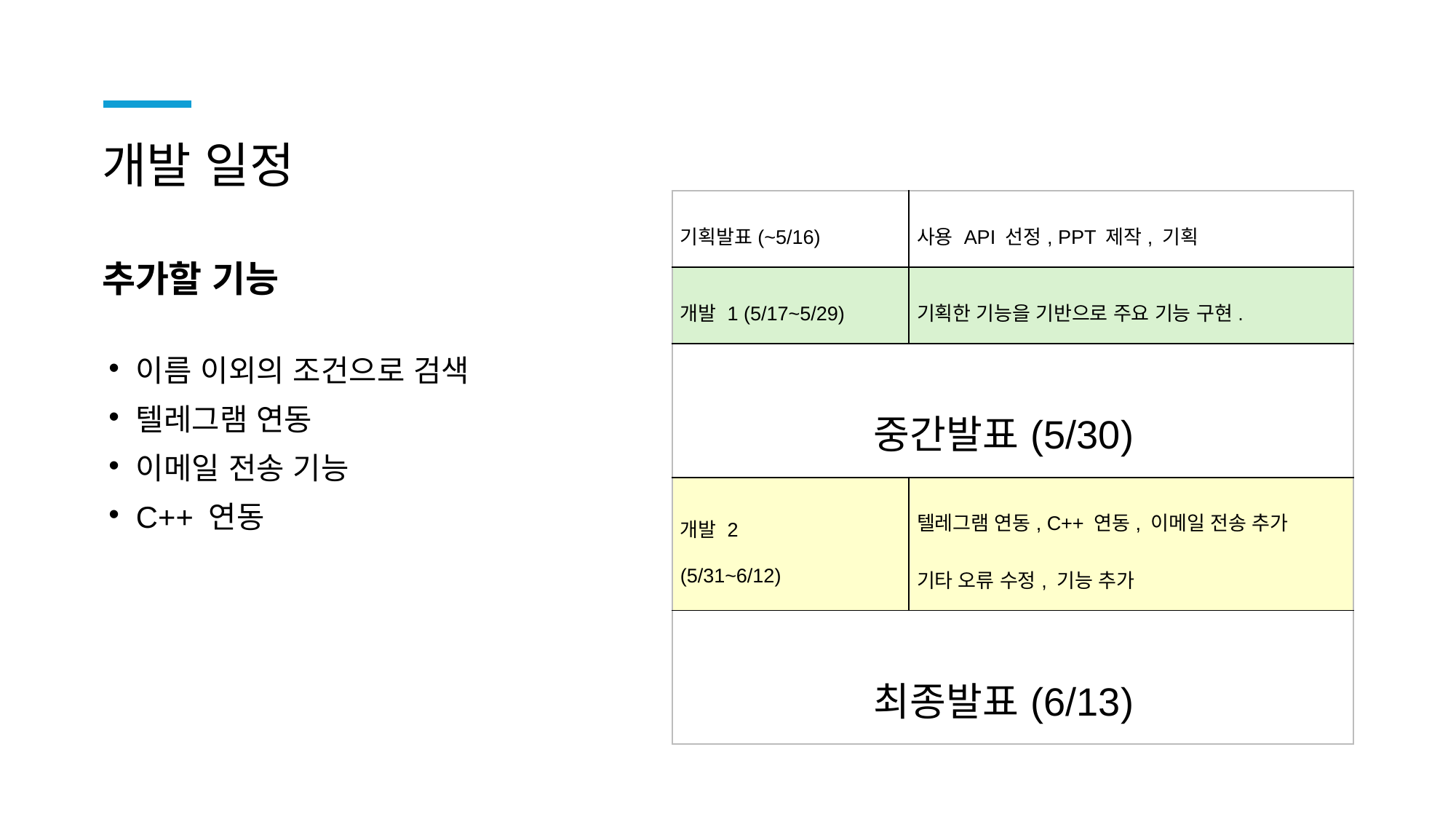

# 개발 일정
| 기획발표(~5/16) | 사용 API 선정, PPT 제작, 기획 |
| --- | --- |
| 개발 1 (5/17~5/29) | 기획한 기능을 기반으로 주요 기능 구현. |
| 중간발표(5/30) |  |
| 개발 2 (5/31~6/12) | 텔레그램 연동, C++ 연동, 이메일 전송 추가 기타 오류 수정, 기능 추가 |
| 최종발표(6/13) |  |
추가할 기능

이름 이외의 조건으로 검색
텔레그램 연동
이메일 전송 기능
C++ 연동